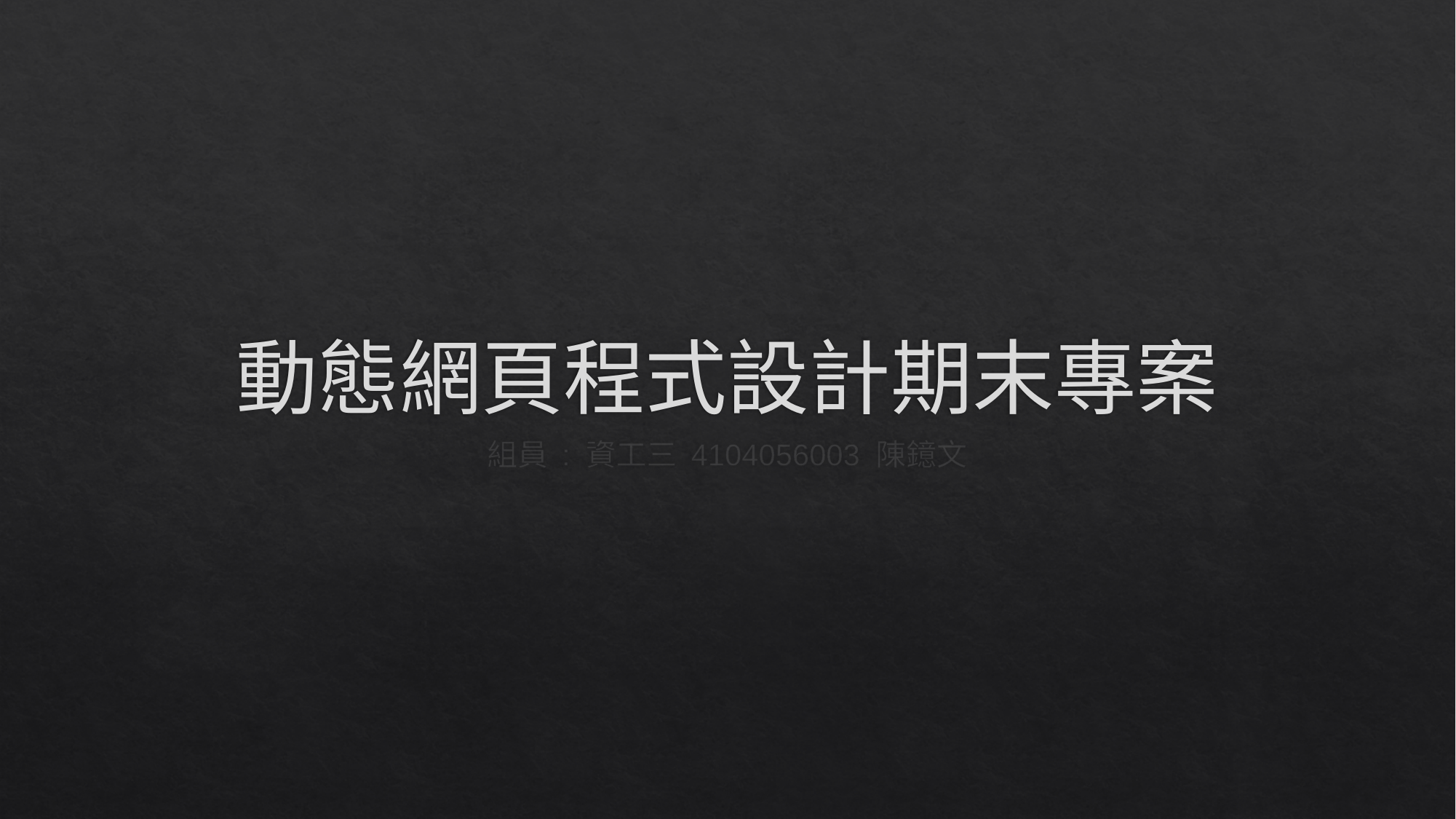

# 動態網頁程式設計期末專案
組員 : 資工三 4104056003 陳鐿文